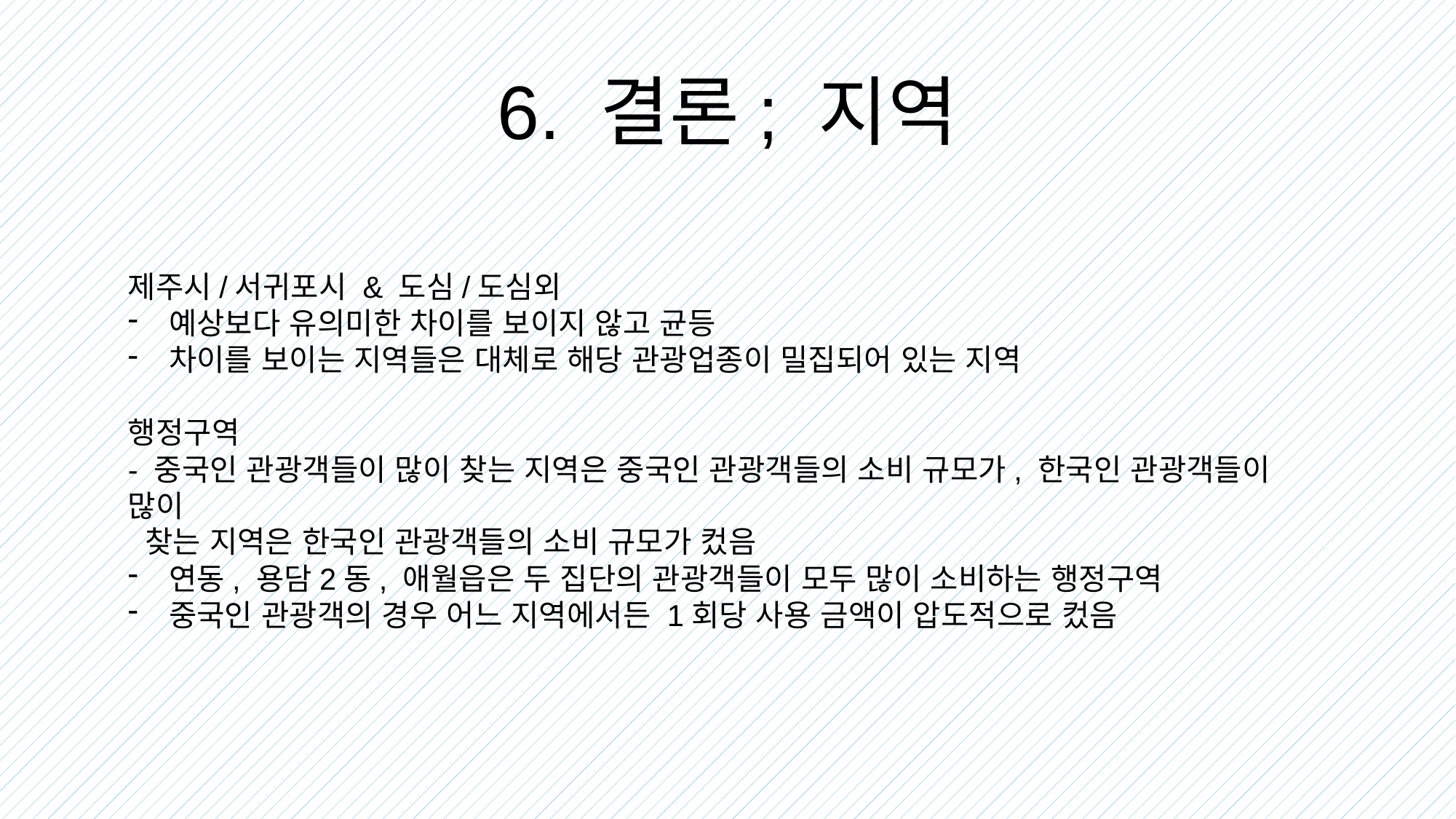

6. 결론; 지역
제주시/서귀포시 & 도심/도심외
예상보다 유의미한 차이를 보이지 않고 균등
차이를 보이는 지역들은 대체로 해당 관광업종이 밀집되어 있는 지역

행정구역
- 중국인 관광객들이 많이 찾는 지역은 중국인 관광객들의 소비 규모가, 한국인 관광객들이 많이
  찾는 지역은 한국인 관광객들의 소비 규모가 컸음
연동, 용담2동, 애월읍은 두 집단의 관광객들이 모두 많이 소비하는 행정구역
중국인 관광객의 경우 어느 지역에서든 1회당 사용 금액이 압도적으로 컸음